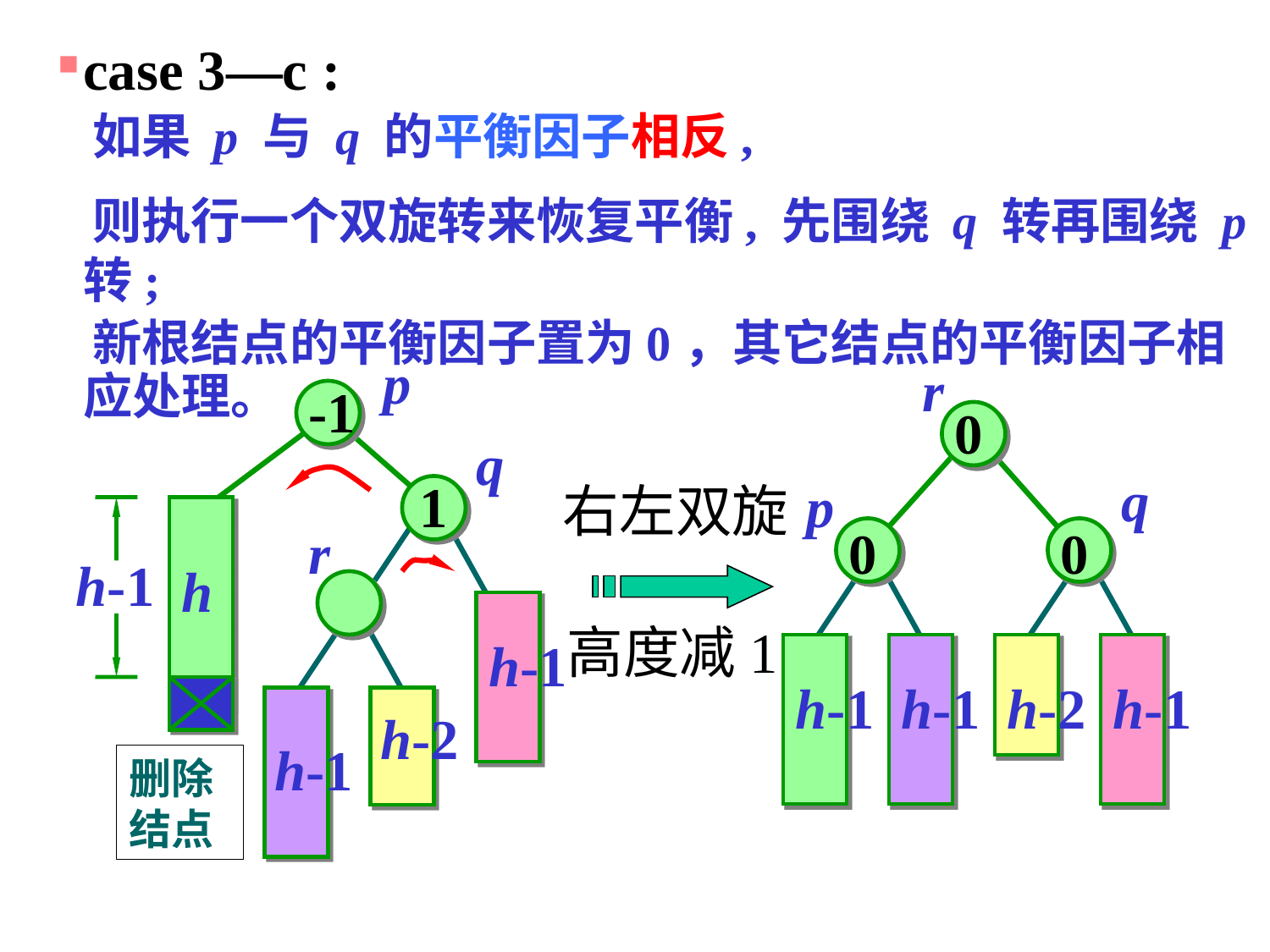

case 3—c :
  如果 p 与 q 的平衡因子相反,
  则执行一个双旋转来恢复平衡, 先围绕 q 转再围绕 p 转;
  新根结点的平衡因子置为0，其它结点的平衡因子相 应处理。
p
r
0

q
p
0
0

h-1
h-1
h-2
h-1
-1

q

1
右左双旋

高度减1

r

h-1
h

h-1

h-2
删除
结点
h-1